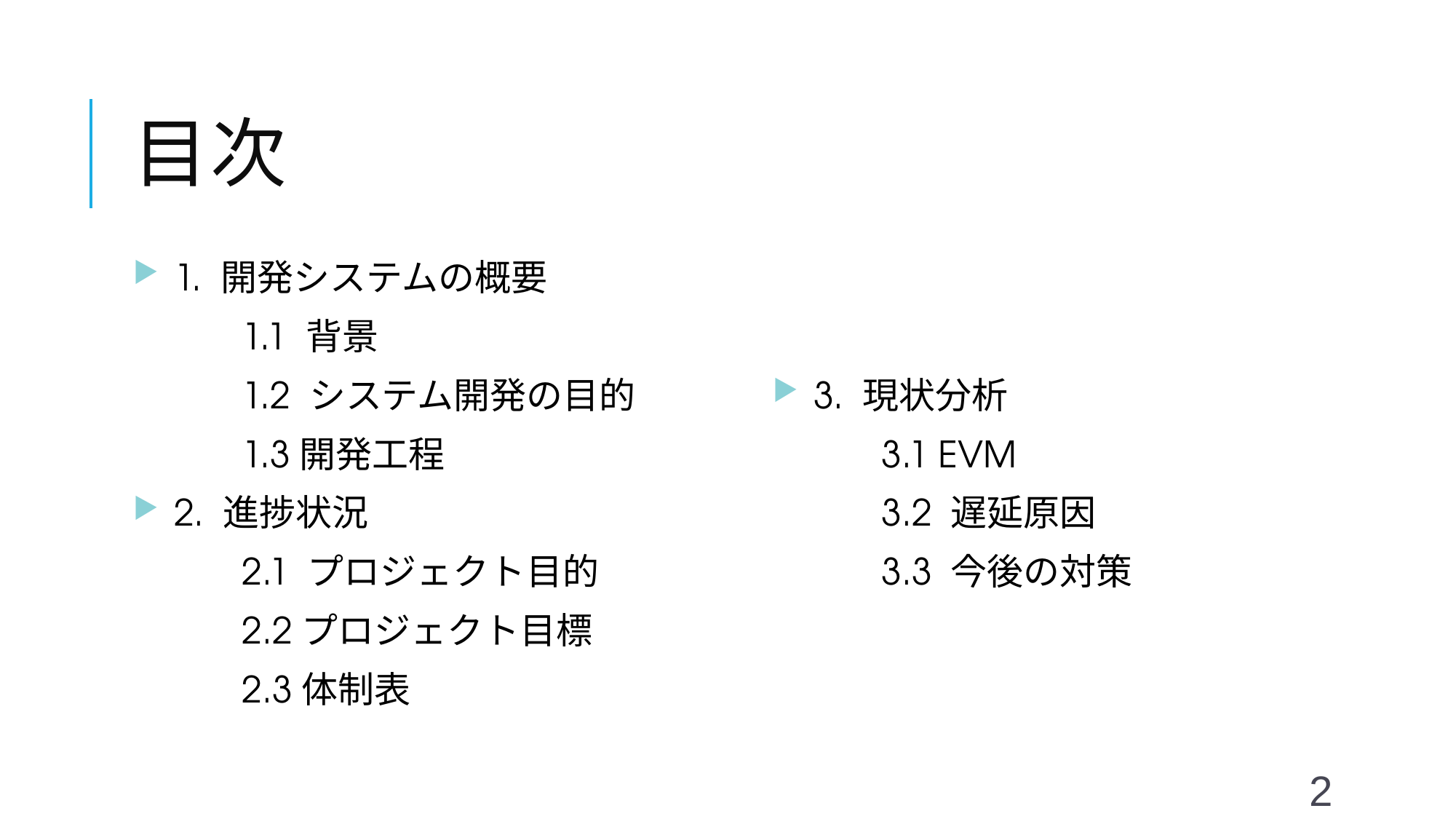

# 目次

3. 現状分析
	3.1 EVM
	3.2 遅延原因
	3.3 今後の対策
1. 開発システムの概要
	1.1 背景
	1.2 システム開発の目的
	1.3開発工程
2. 進捗状況
	2.1 プロジェクト目的
	2.2プロジェクト目標
	2.3体制表
2